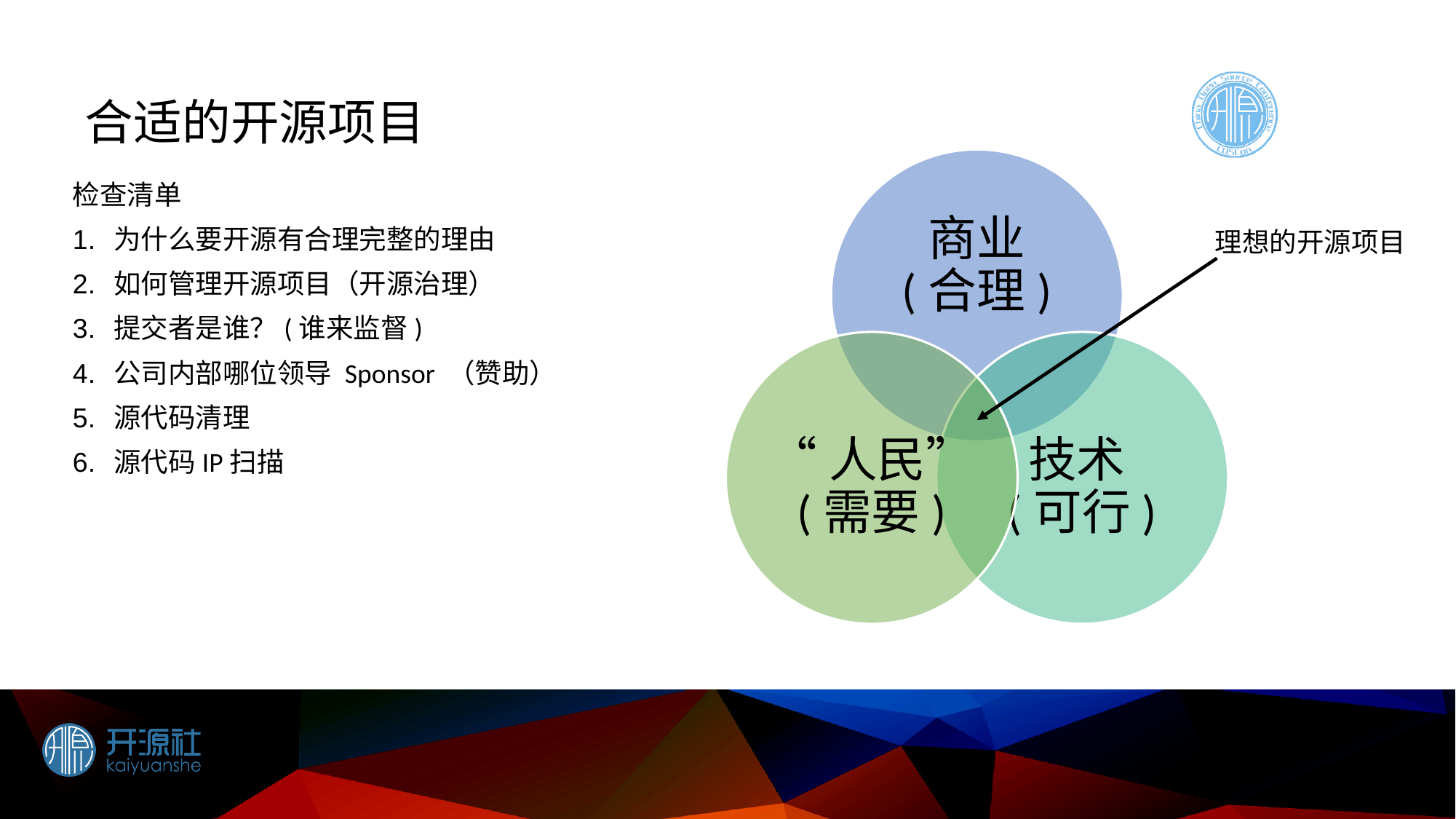

# 合适的开源项目
商业
(合理)
技术
(可行)
“人民”
(需要)
检查清单
为什么要开源有合理完整的理由
如何管理开源项目（开源治理）
提交者是谁？(谁来监督)
公司内部哪位领导 Sponsor （赞助）
源代码清理
源代码IP扫描
理想的开源项目